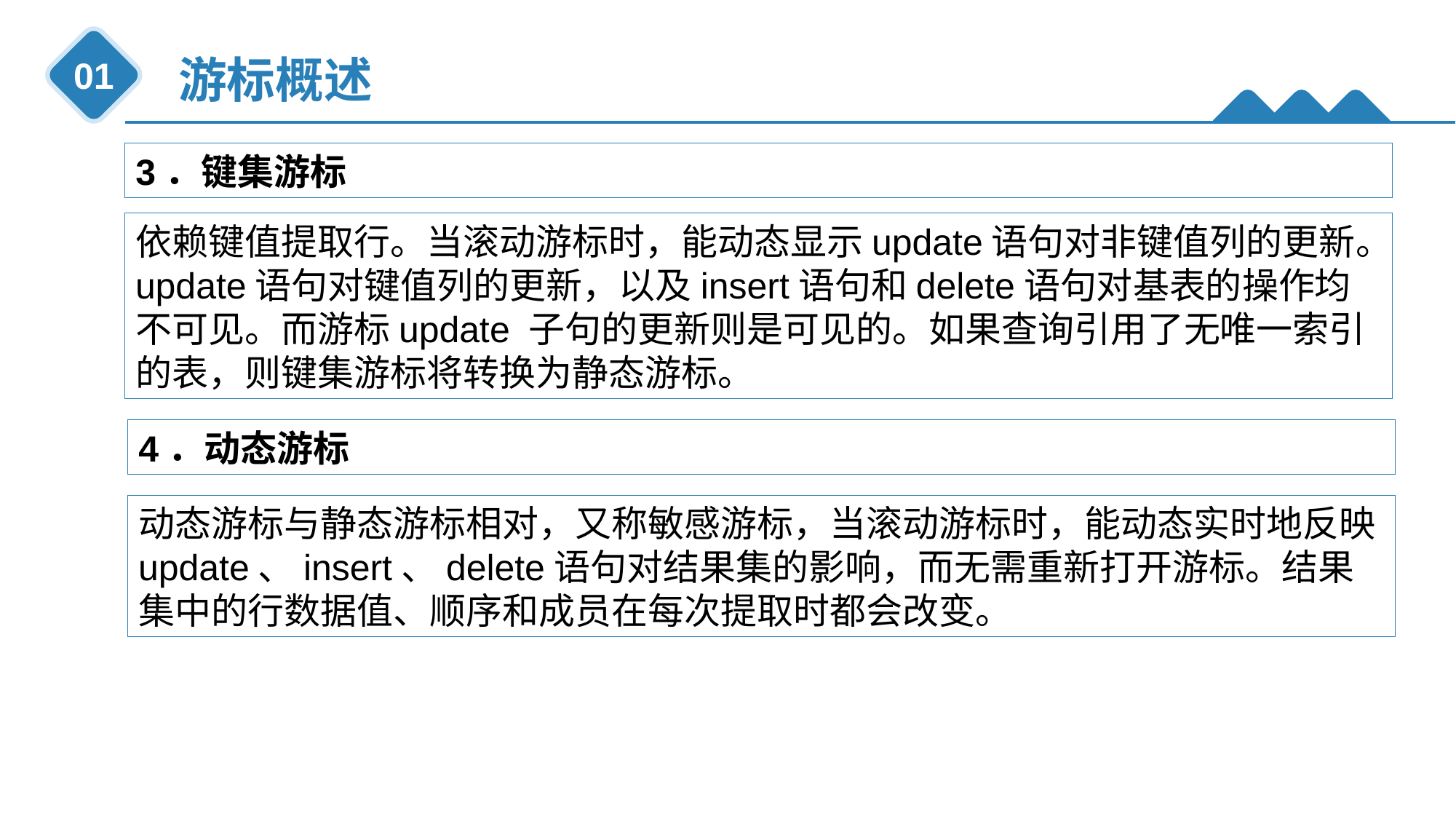

游标概述
01

3．键集游标
依赖键值提取行。当滚动游标时，能动态显示update语句对非键值列的更新。update语句对键值列的更新，以及insert语句和delete语句对基表的操作均不可见。而游标update 子句的更新则是可见的。如果查询引用了无唯一索引的表，则键集游标将转换为静态游标。
4．动态游标
动态游标与静态游标相对，又称敏感游标，当滚动游标时，能动态实时地反映update、insert、delete语句对结果集的影响，而无需重新打开游标。结果集中的行数据值、顺序和成员在每次提取时都会改变。